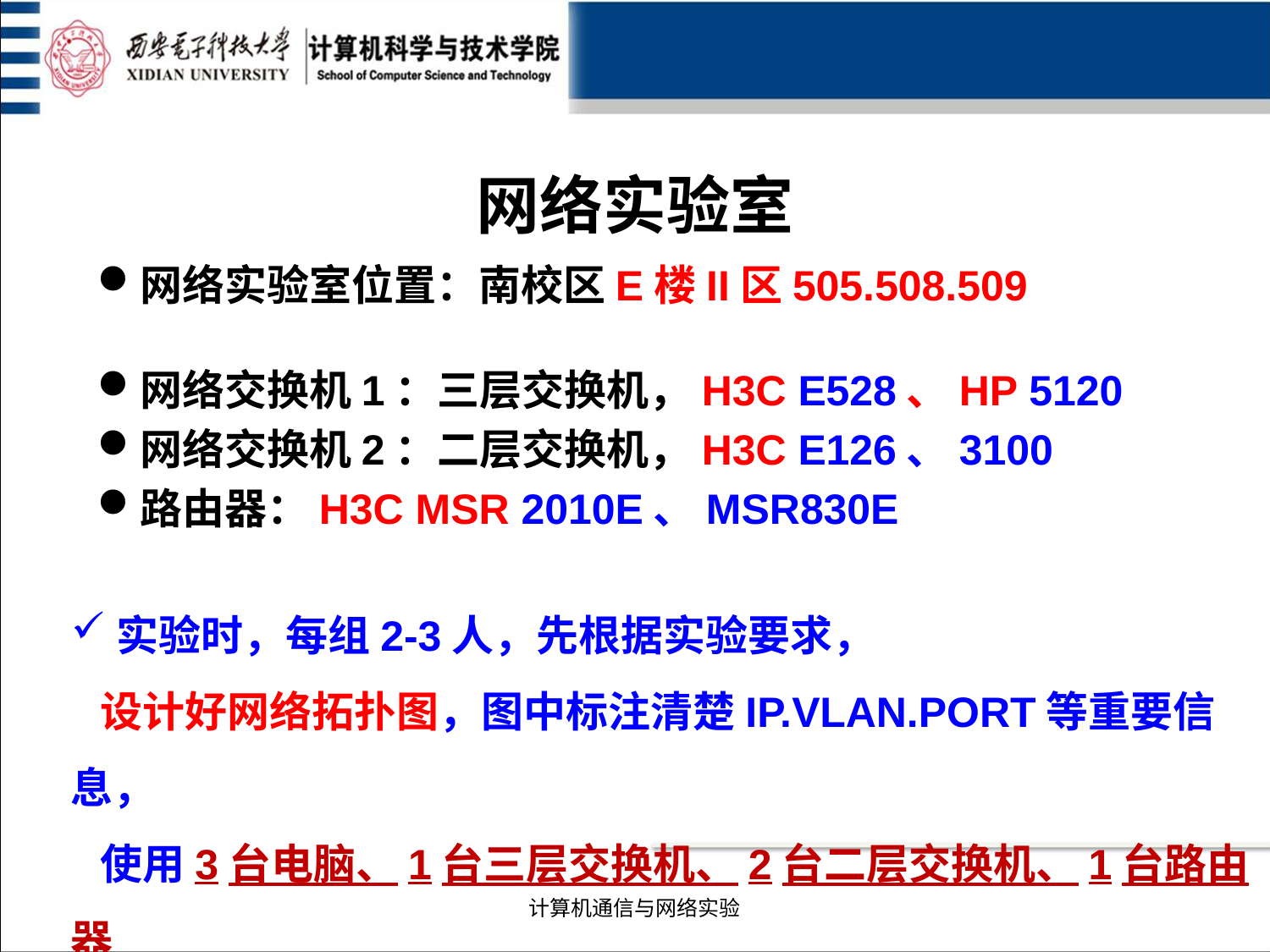

# 网络实验室
网络实验室位置：南校区E楼II区505.508.509

网络交换机1：三层交换机，H3C E528、HP 5120
网络交换机2：二层交换机，H3C E126、3100
路由器：H3C MSR 2010E、MSR830E

实验时，每组2-3人，先根据实验要求，
  设计好网络拓扑图，图中标注清楚IP.VLAN.PORT等重要信息，
  使用3台电脑、1台三层交换机、2台二层交换机、1台路由器
  连线组建小局域网，完成有关实验内容

计算机通信与网络实验